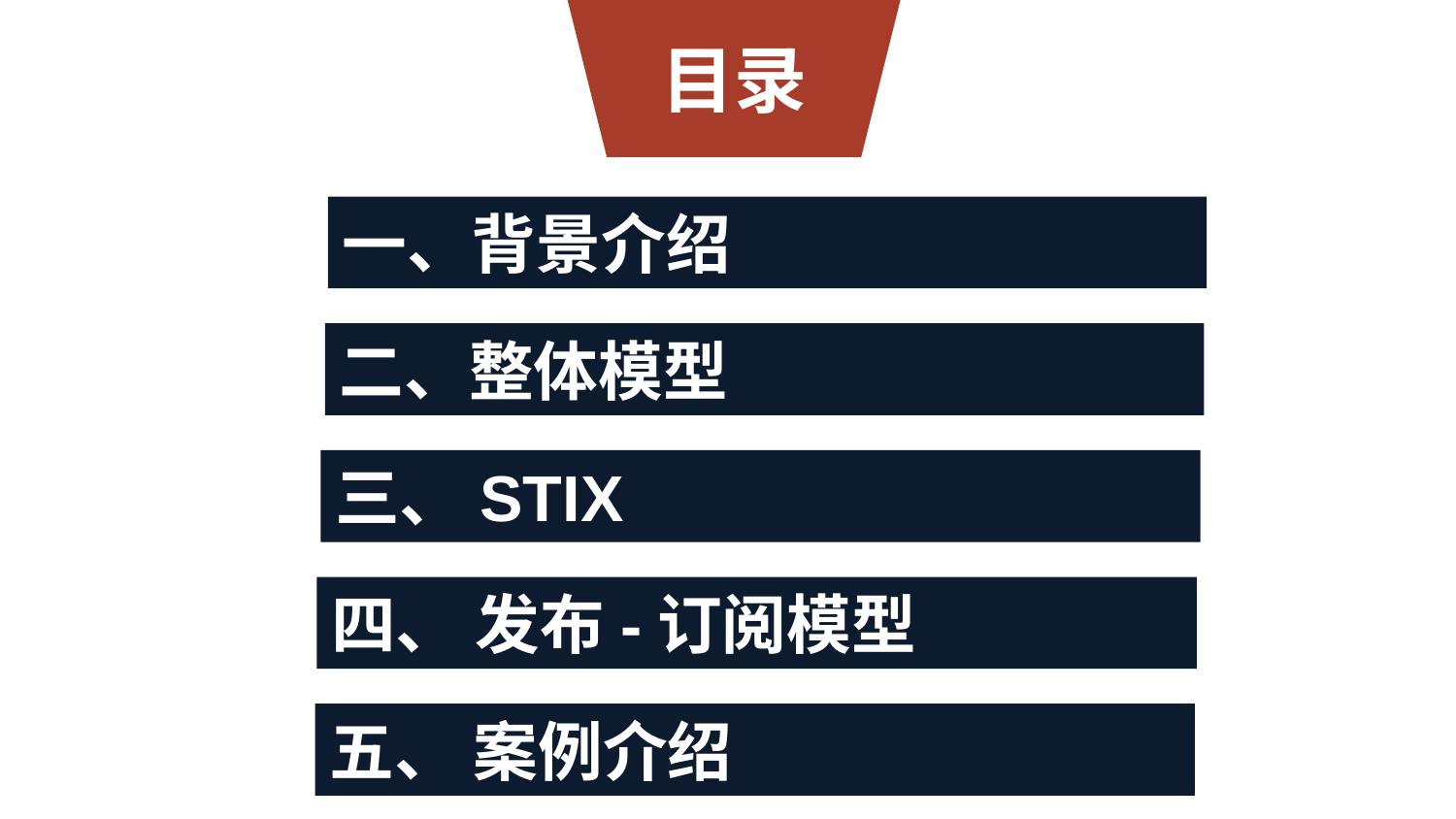

目录
一、背景介绍
二、整体模型
三、STIX
四、 发布-订阅模型
五、 案例介绍